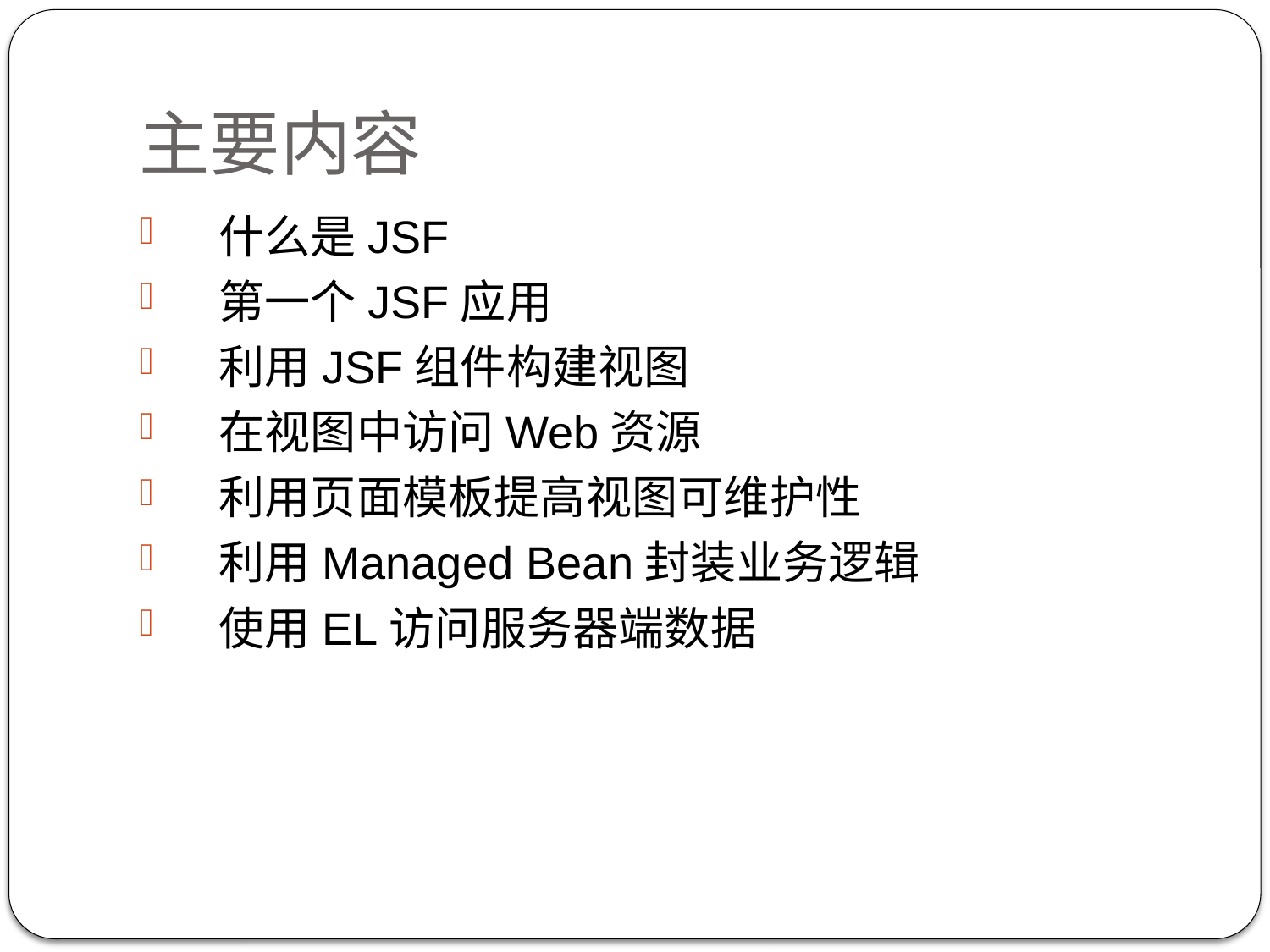

# 主要内容
什么是JSF
第一个JSF应用
利用JSF组件构建视图
在视图中访问Web资源
利用页面模板提高视图可维护性
利用Managed Bean封装业务逻辑
使用EL访问服务器端数据